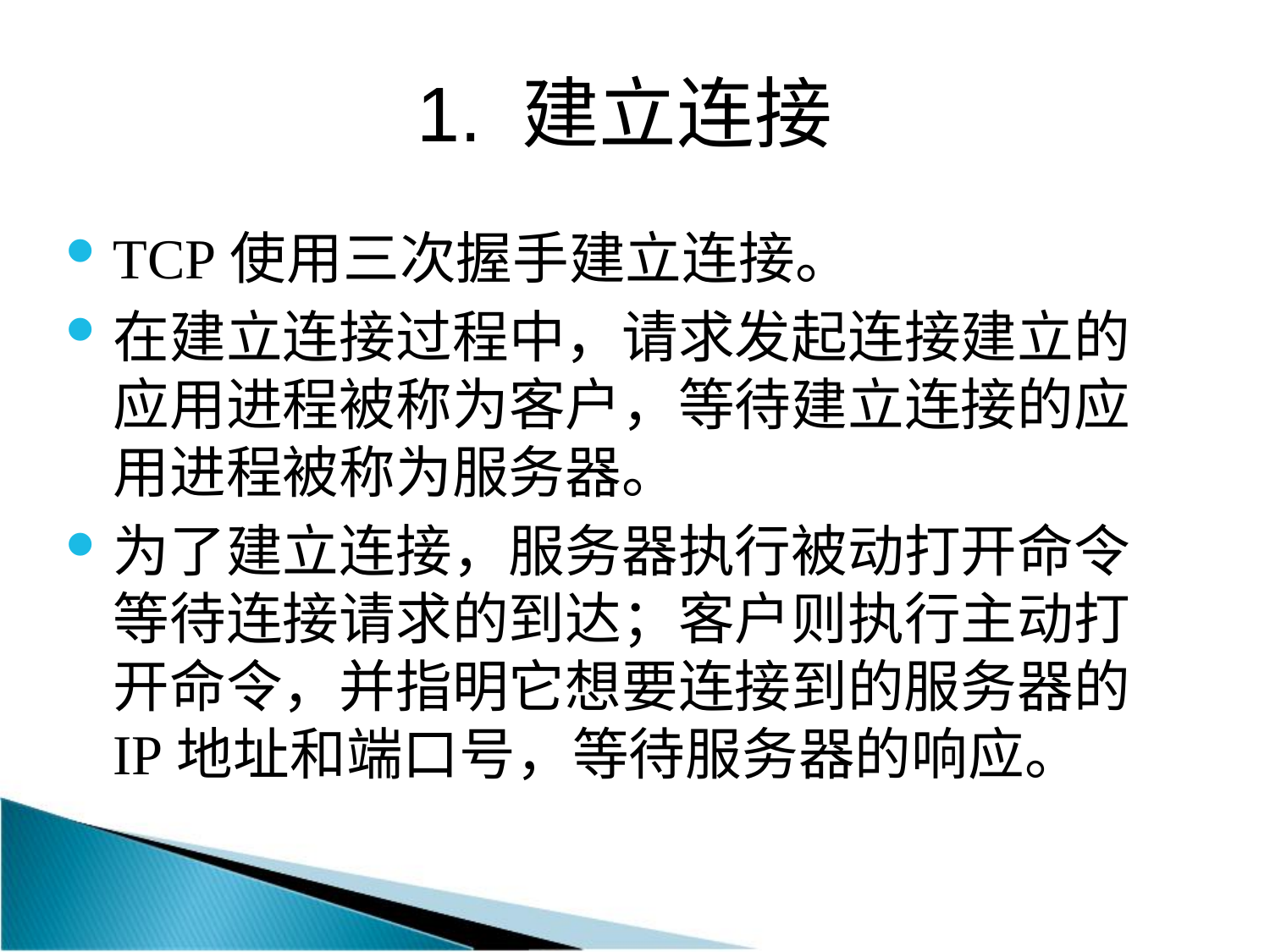

# 1. 建立连接
TCP使用三次握手建立连接。
在建立连接过程中，请求发起连接建立的应用进程被称为客户，等待建立连接的应用进程被称为服务器。
为了建立连接，服务器执行被动打开命令等待连接请求的到达；客户则执行主动打开命令，并指明它想要连接到的服务器的IP地址和端口号，等待服务器的响应。